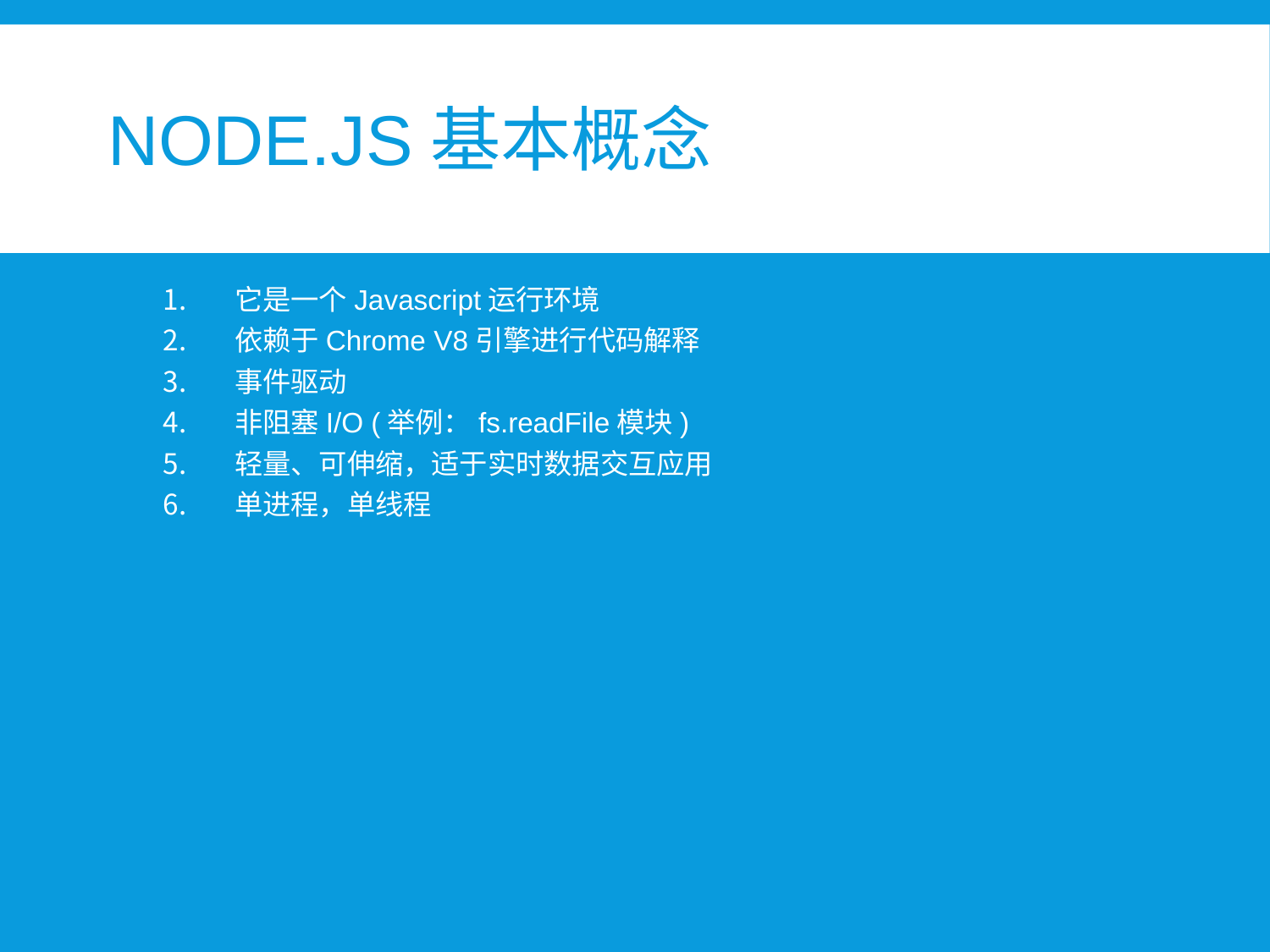

# Node.js基本概念
它是一个Javascript运行环境
依赖于Chrome V8引擎进行代码解释
事件驱动
非阻塞I/O (举例：fs.readFile模块)
轻量、可伸缩，适于实时数据交互应用
单进程，单线程